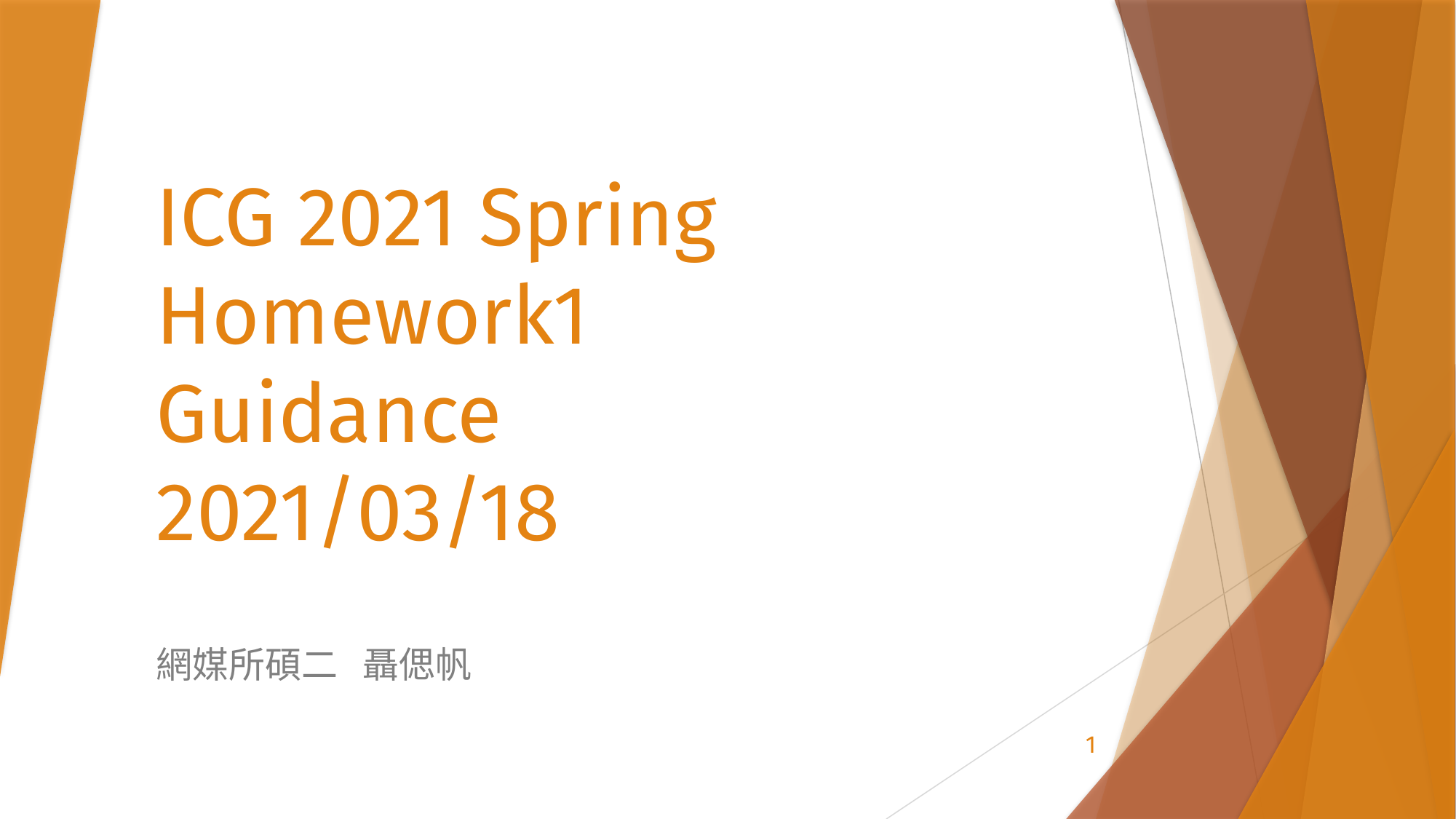

# ICG 2021 Spring Homework1 Guidance 2021/03/18
網媒所碩二   聶偲帆
1